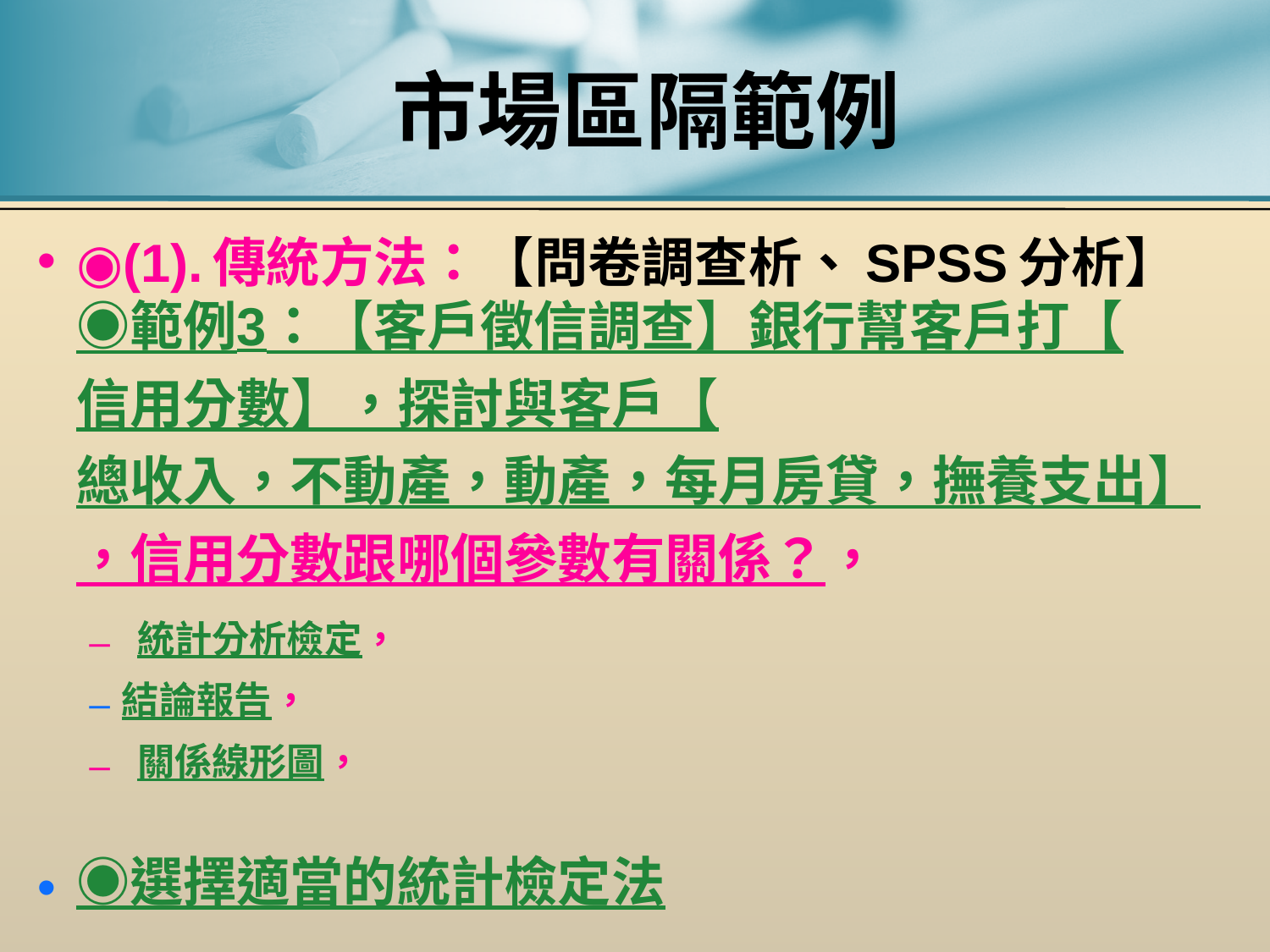

# 市場區隔範例
◉(1).傳統方法：【問卷調查析、SPSS分析】
◉範例3：【客戶徵信調查】銀行幫客戶打【信用分數】，探討與客戶【總收入，不動產，動產，每月房貸，撫養支出】，信用分數跟哪個參數有關係？，
 統計分析檢定，
結論報告，
 關係線形圖，
◉選擇適當的統計檢定法